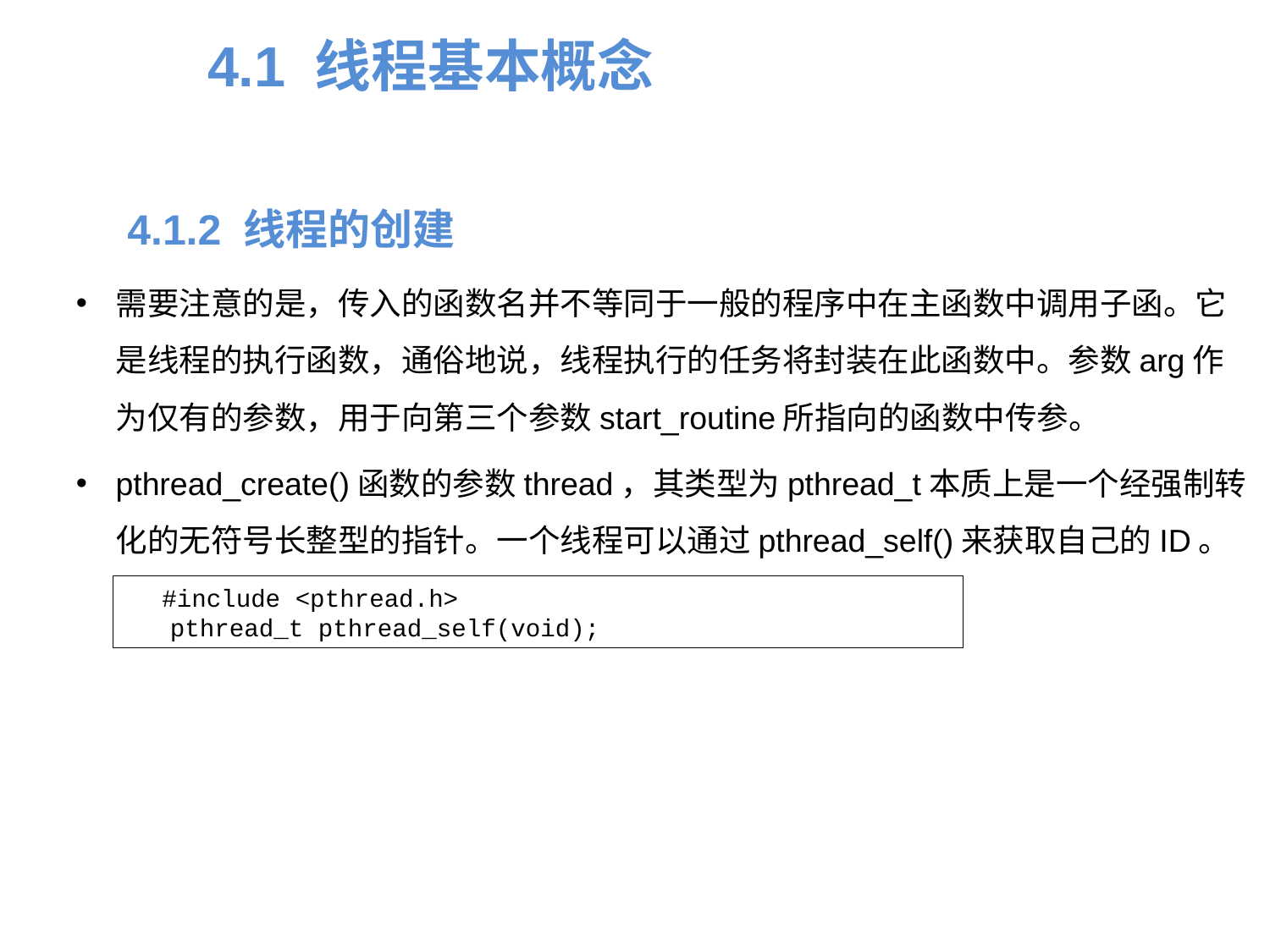

4.1 线程基本概念
4.1.2 线程的创建
需要注意的是，传入的函数名并不等同于一般的程序中在主函数中调用子函。它是线程的执行函数，通俗地说，线程执行的任务将封装在此函数中。参数arg作为仅有的参数，用于向第三个参数start_routine所指向的函数中传参。
pthread_create()函数的参数thread，其类型为pthread_t本质上是一个经强制转化的无符号长整型的指针。一个线程可以通过pthread_self()来获取自己的ID。
#include <pthread.h>
pthread_t pthread_self(void);